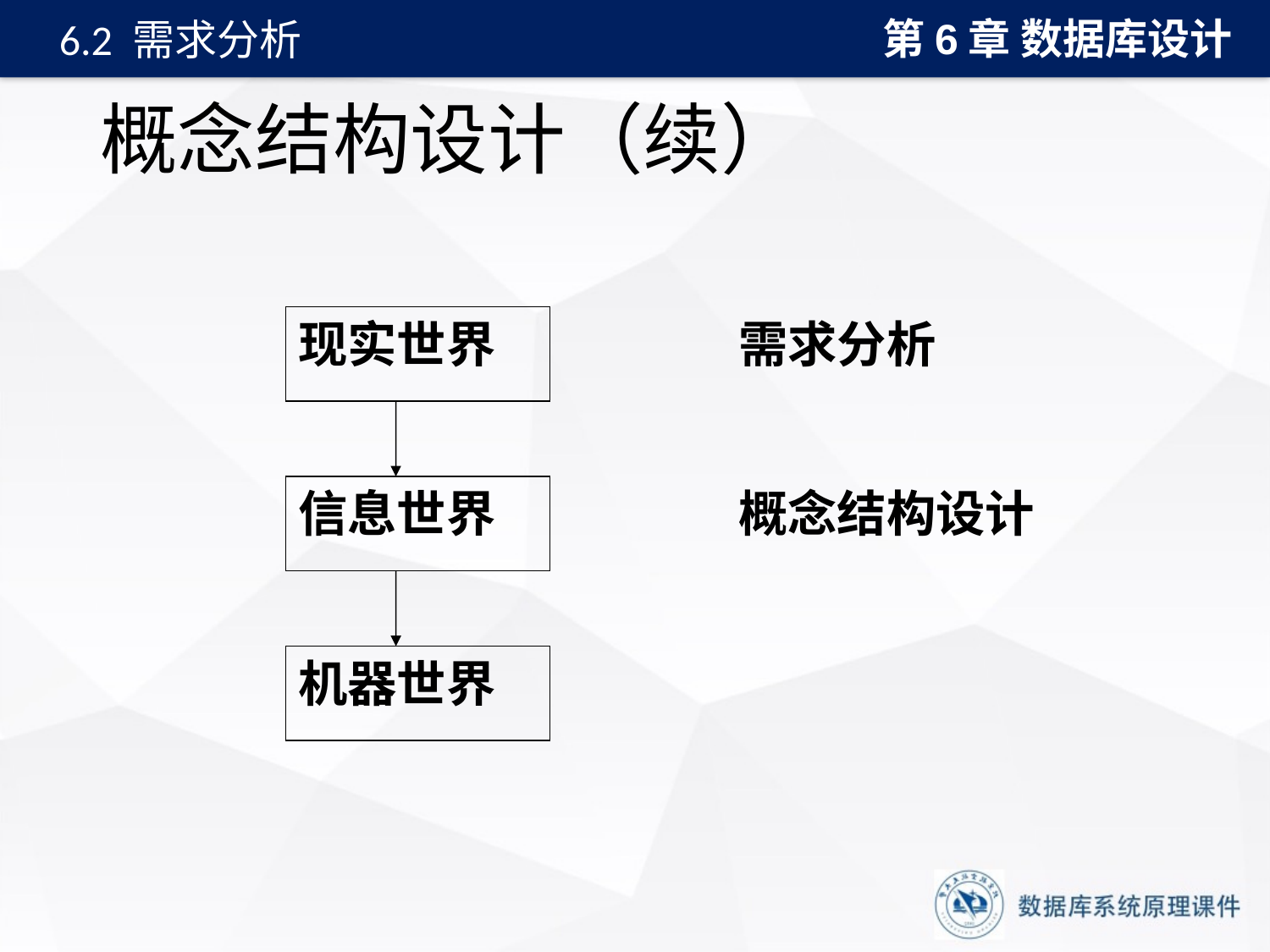

第6章 数据库设计
6.2 需求分析
# 概念结构设计（续）
现实世界
需求分析

信息世界
概念结构设计

机器世界